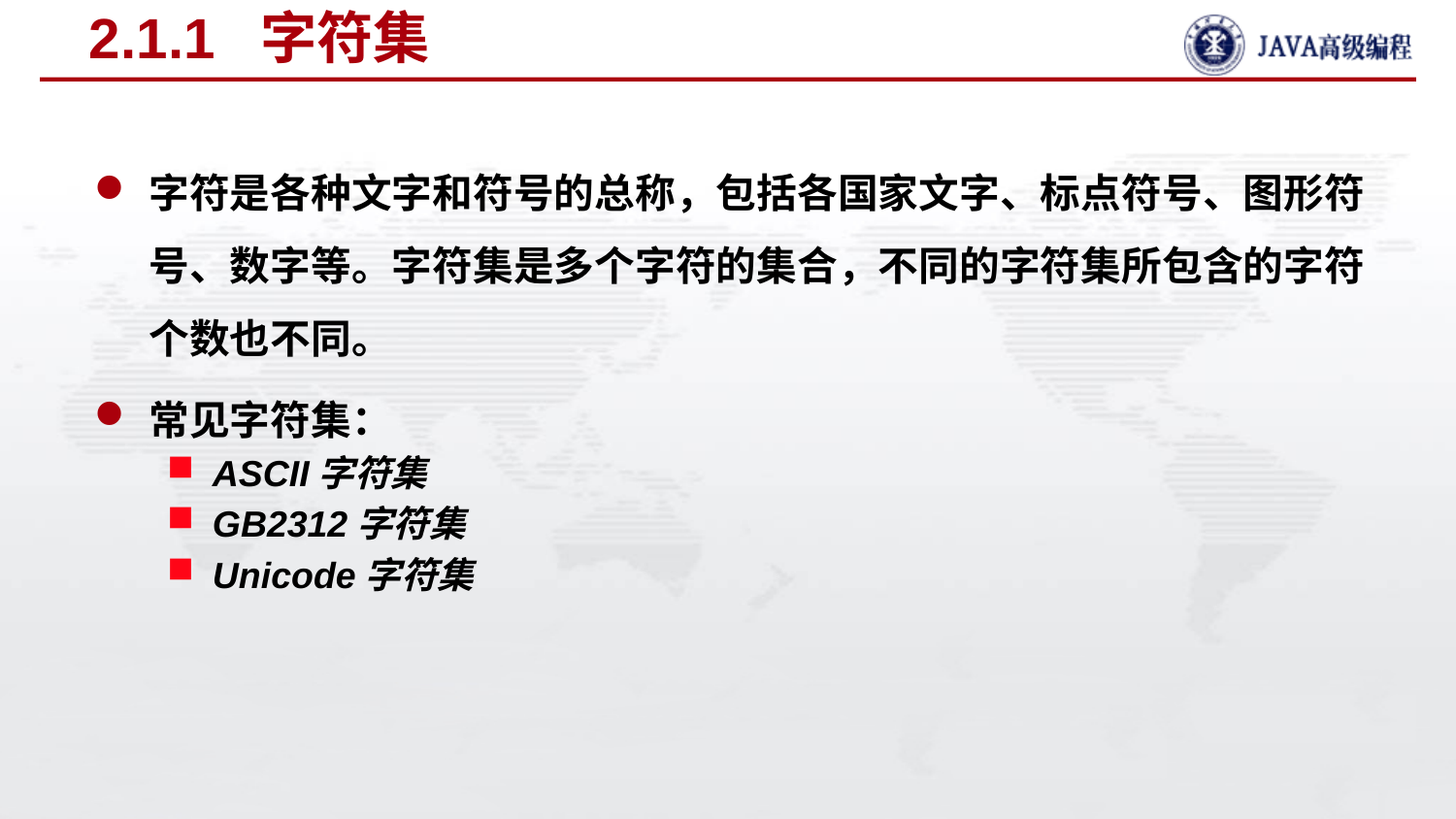

# 2.1.1  字符集
字符是各种文字和符号的总称，包括各国家文字、标点符号、图形符号、数字等。字符集是多个字符的集合，不同的字符集所包含的字符个数也不同。
常见字符集：
ASCII字符集
GB2312字符集
Unicode字符集